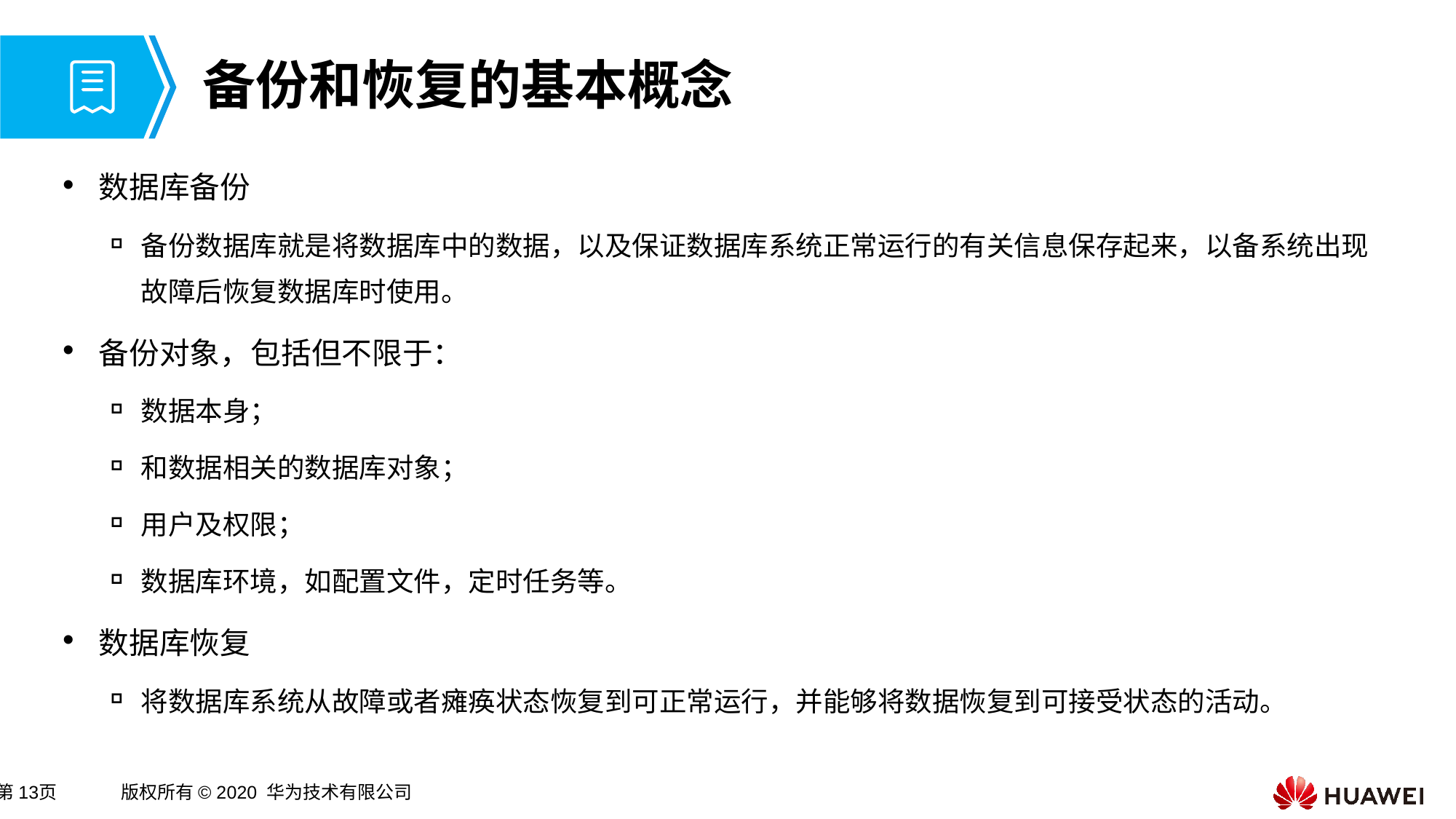

# 备份和恢复的基本概念
数据库备份
备份数据库就是将数据库中的数据，以及保证数据库系统正常运行的有关信息保存起来，以备系统出现故障后恢复数据库时使用。
备份对象，包括但不限于：
数据本身；
和数据相关的数据库对象；
用户及权限；
数据库环境，如配置文件，定时任务等。
数据库恢复
将数据库系统从故障或者瘫痪状态恢复到可正常运行，并能够将数据恢复到可接受状态的活动。